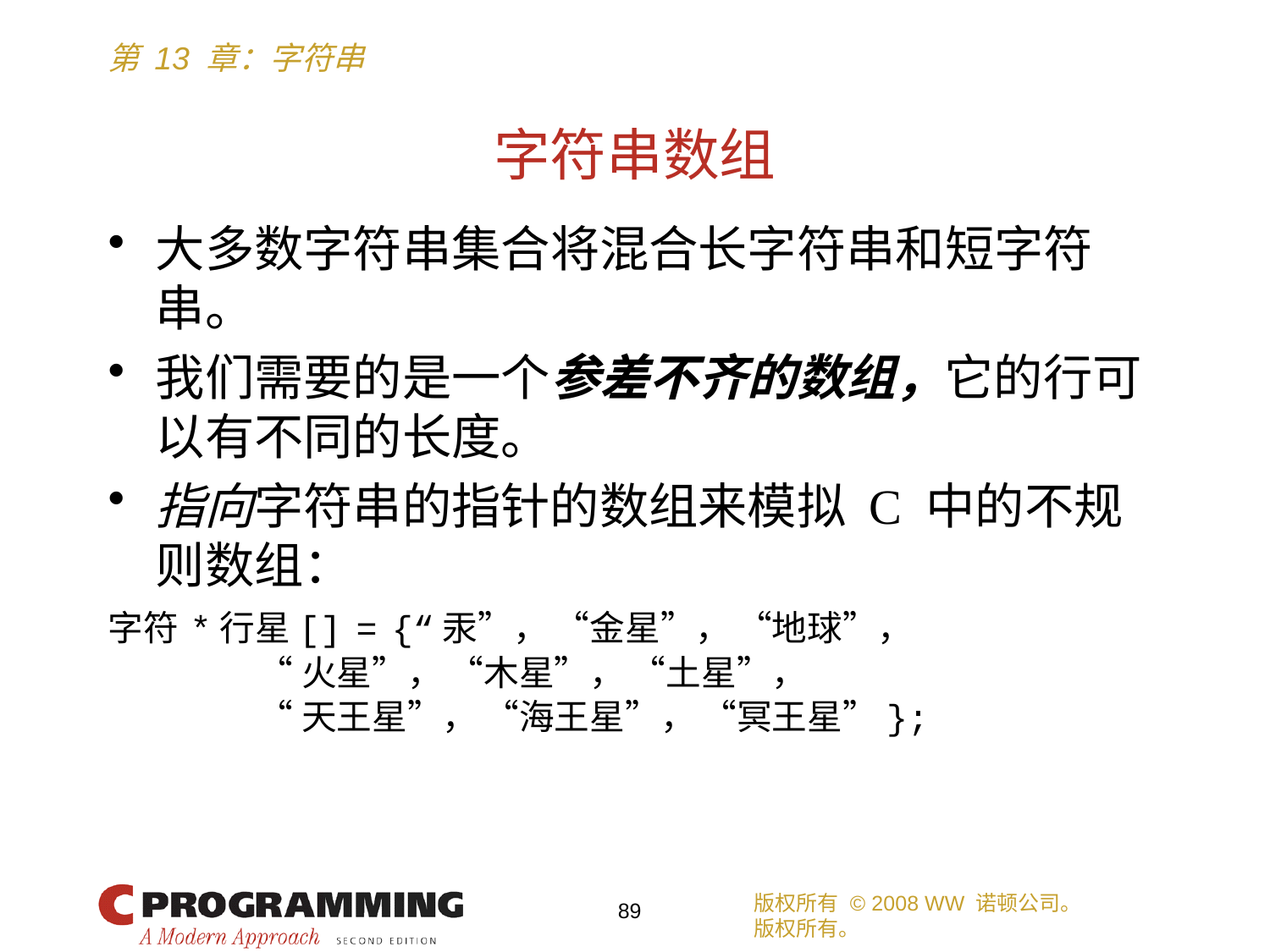

# 字符串数组
大多数字符串集合将混合长字符串和短字符串。
我们需要的是一个参差不齐的数组，它的行可以有不同的长度。
指向字符串的指针的数组来模拟 C 中的不规则数组：
字符 *行星[] = {“汞”， “金星”， “地球”，
                    “火星”， “木星”， “土星”，
                    “天王星”， “海王星”， “冥王星”};
版权所有 © 2008 WW 诺顿公司。
版权所有。
89